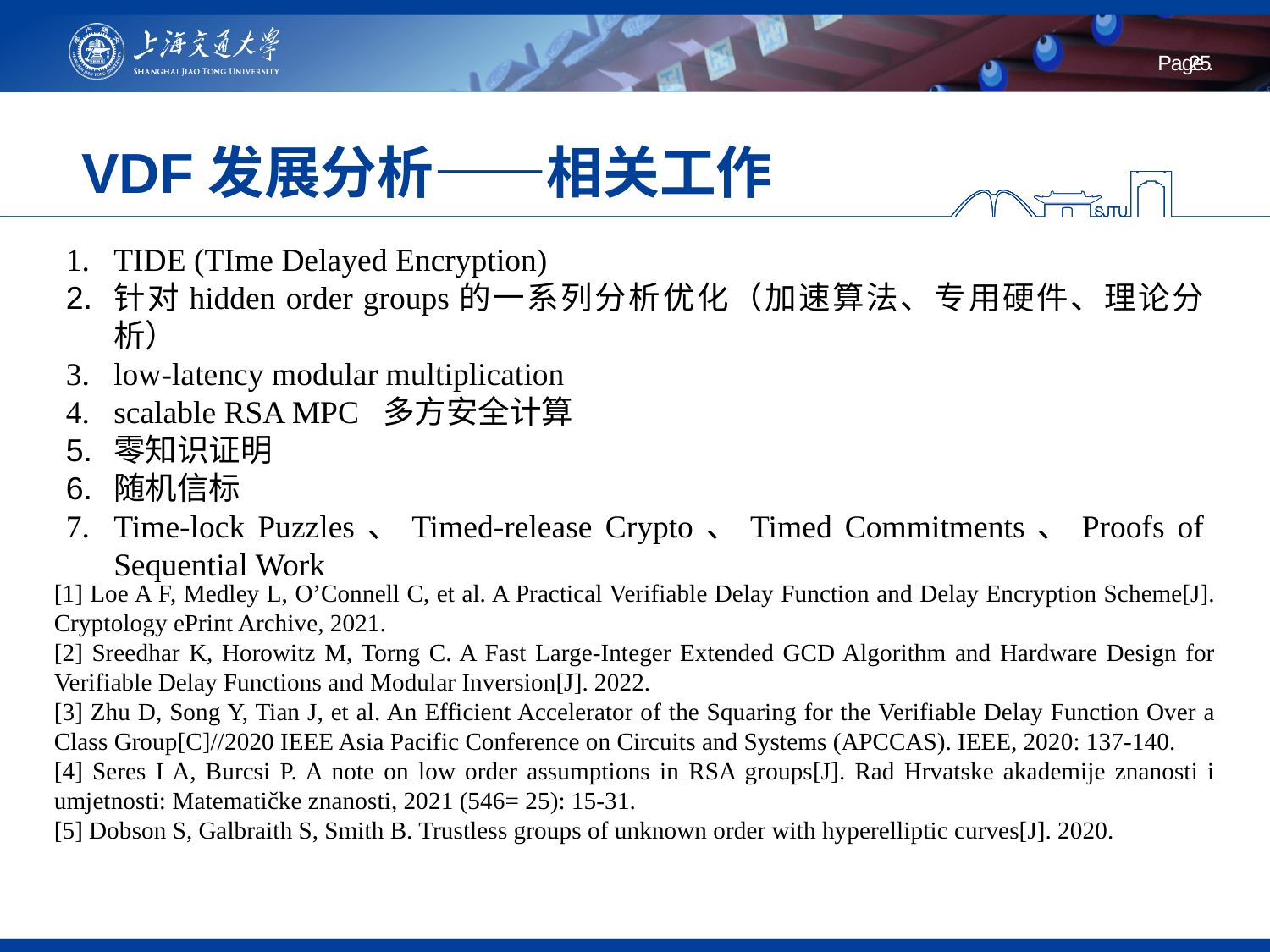

# VDF发展分析——相关工作
TIDE (TIme Delayed Encryption)
针对hidden order groups的一系列分析优化（加速算法、专用硬件、理论分析）
low-latency modular multiplication
scalable RSA MPC  多方安全计算
零知识证明
随机信标
Time-lock Puzzles、Timed-release Crypto、Timed Commitments、Proofs of Sequential Work
[1] Loe A F, Medley L, O’Connell C, et al. A Practical Verifiable Delay Function and Delay Encryption Scheme[J]. Cryptology ePrint Archive, 2021.
[2] Sreedhar K, Horowitz M, Torng C. A Fast Large-Integer Extended GCD Algorithm and Hardware Design for Verifiable Delay Functions and Modular Inversion[J]. 2022.
[3] Zhu D, Song Y, Tian J, et al. An Efficient Accelerator of the Squaring for the Verifiable Delay Function Over a Class Group[C]//2020 IEEE Asia Pacific Conference on Circuits and Systems (APCCAS). IEEE, 2020: 137-140.
[4] Seres I A, Burcsi P. A note on low order assumptions in RSA groups[J]. Rad Hrvatske akademije znanosti i umjetnosti: Matematičke znanosti, 2021 (546= 25): 15-31.
[5] Dobson S, Galbraith S, Smith B. Trustless groups of unknown order with hyperelliptic curves[J]. 2020.